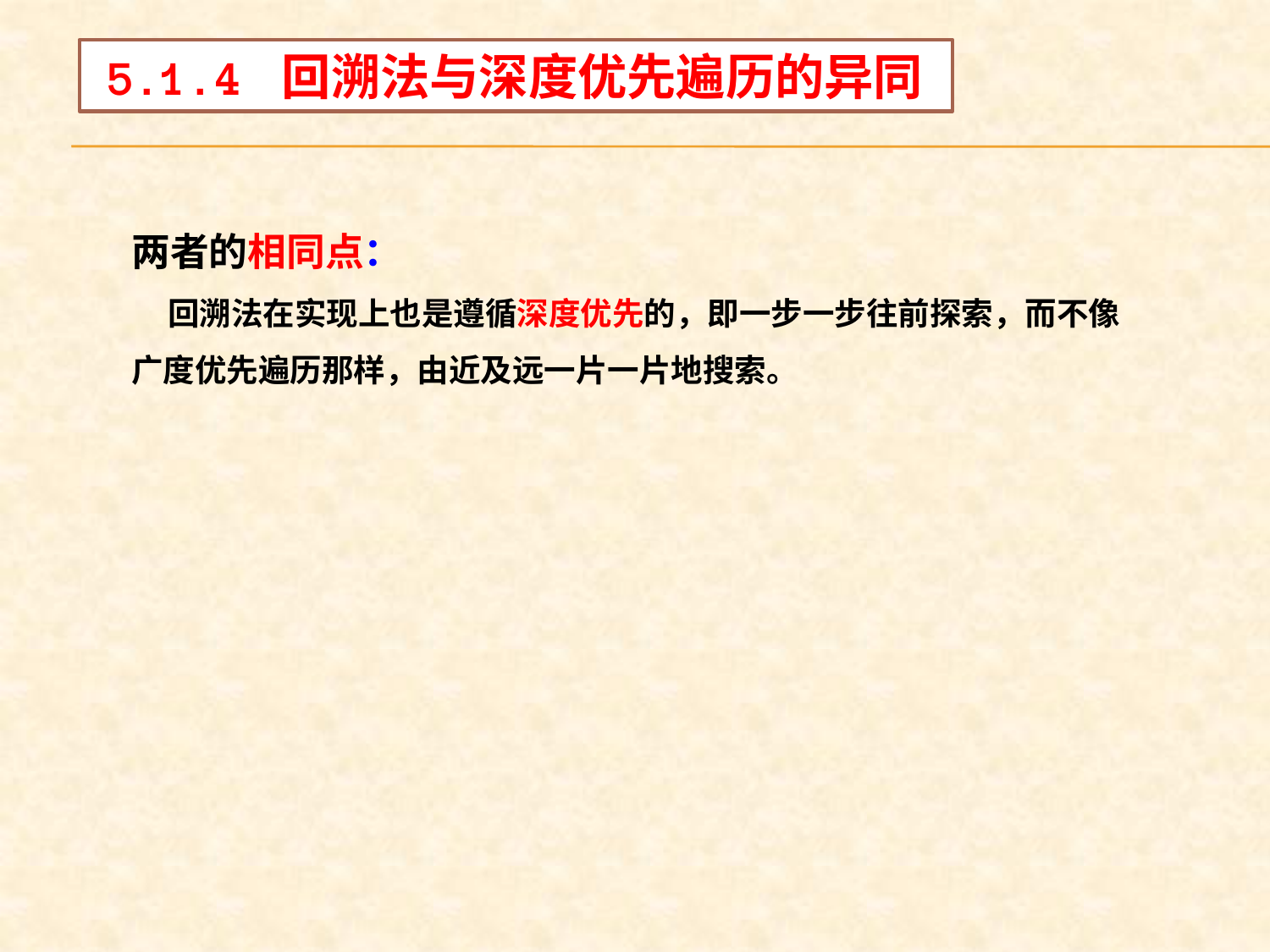

5.1.4 回溯法与深度优先遍历的异同
两者的相同点：
    回溯法在实现上也是遵循深度优先的，即一步一步往前探索，而不像广度优先遍历那样，由近及远一片一片地搜索。